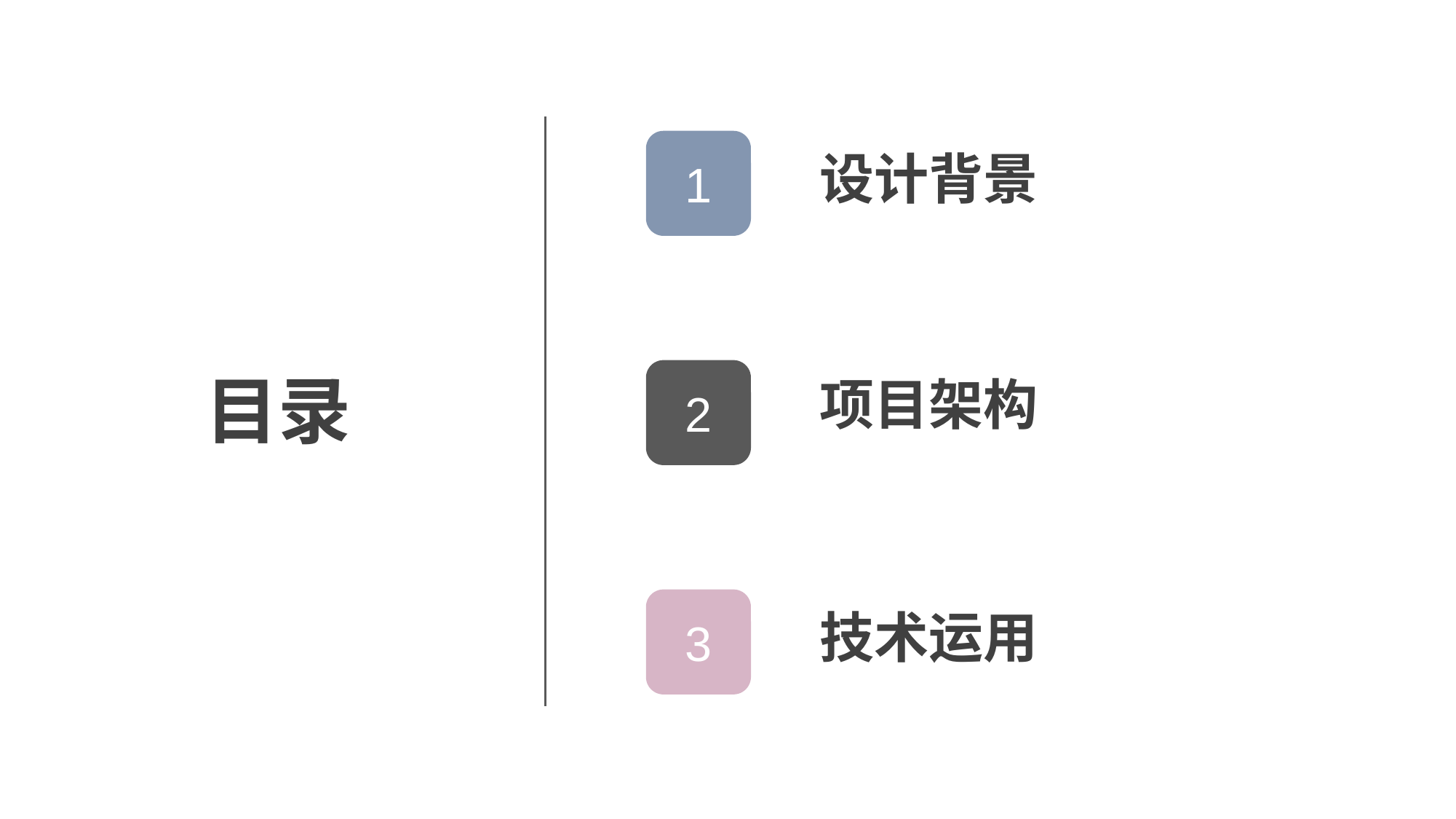

1
设计背景
目录
2
项目架构
3
技术运用